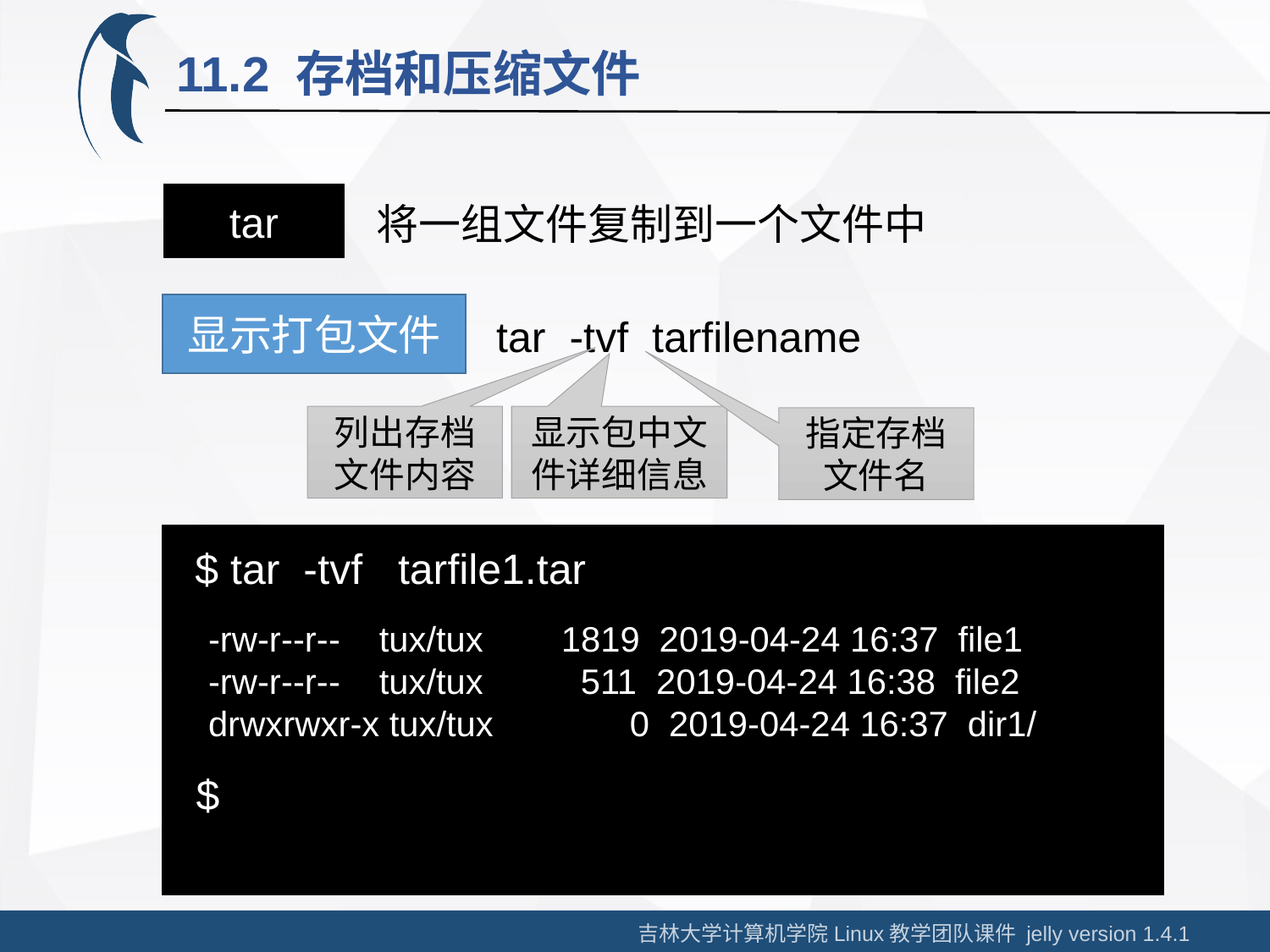

11.2 存档和压缩文件
tar
将一组文件复制到一个文件中
显示打包文件
tar  -tvf  tarfilename
列出存档文件内容
显示包中文件详细信息
指定存档文件名

$ tar  -tvf   tarfile1.tar
-rw-r--r--    tux/tux        1819  2019-04-24 16:37  file1
-rw-r--r--    tux/tux          511  2019-04-24 16:38  file2
drwxrwxr-x tux/tux              0  2019-04-24 16:37  dir1/
$